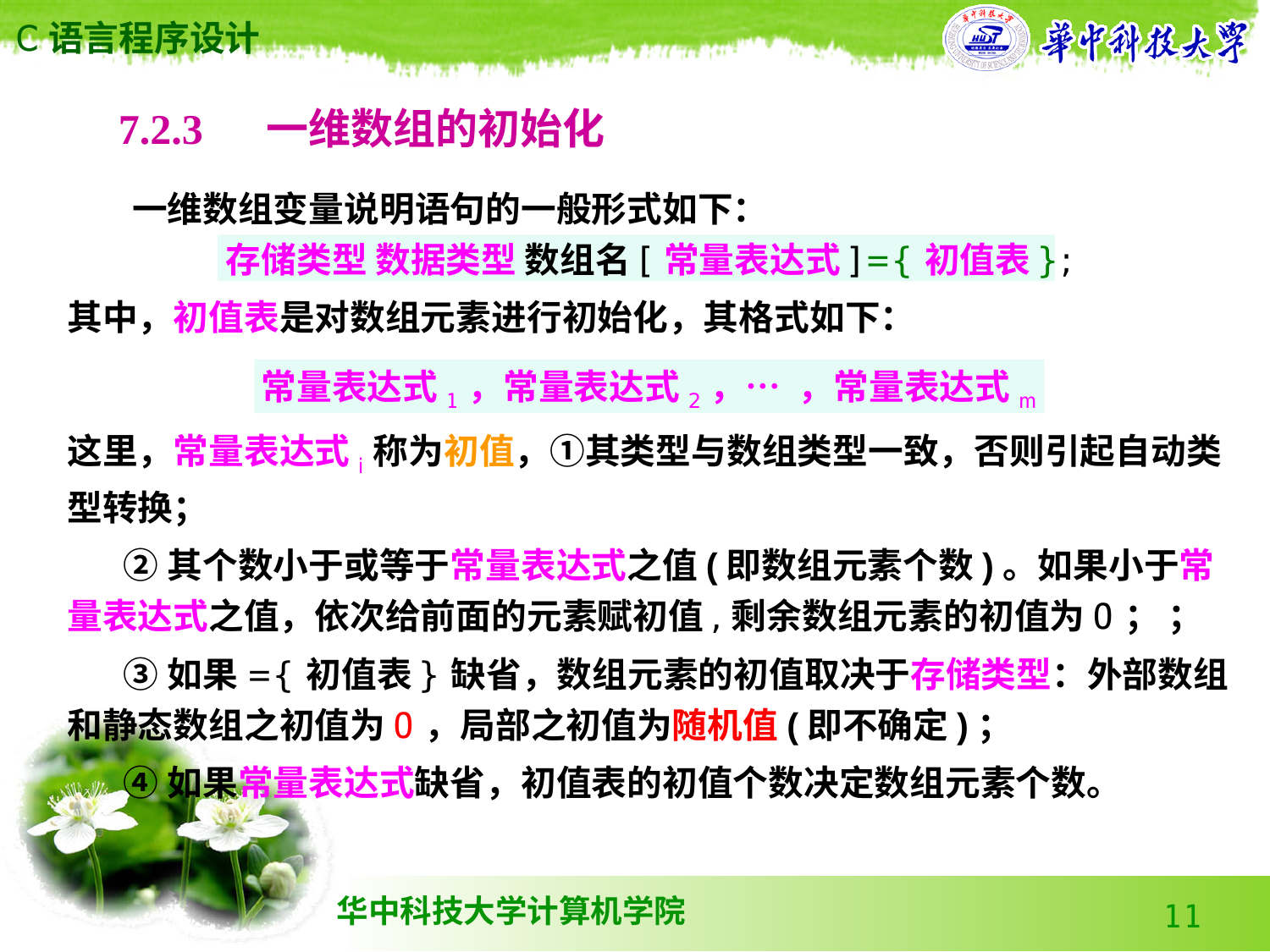

7.2.3 　一维数组的初始化
       一维数组变量说明语句的一般形式如下：
存储类型 数据类型 数组名[常量表达式]={初值表};
其中，初值表是对数组元素进行初始化，其格式如下：
常量表达式1，常量表达式2，…  ，常量表达式m
这里，常量表达式i称为初值，①其类型与数组类型一致，否则引起自动类型转换；
       ②其个数小于或等于常量表达式之值(即数组元素个数)。如果小于常量表达式之值，依次给前面的元素赋初值,剩余数组元素的初值为0； ；
       ③如果={初值表}缺省，数组元素的初值取决于存储类型：外部数组和静态数组之初值为0，局部之初值为随机值(即不确定)；
       ④如果常量表达式缺省，初值表的初值个数决定数组元素个数。

11